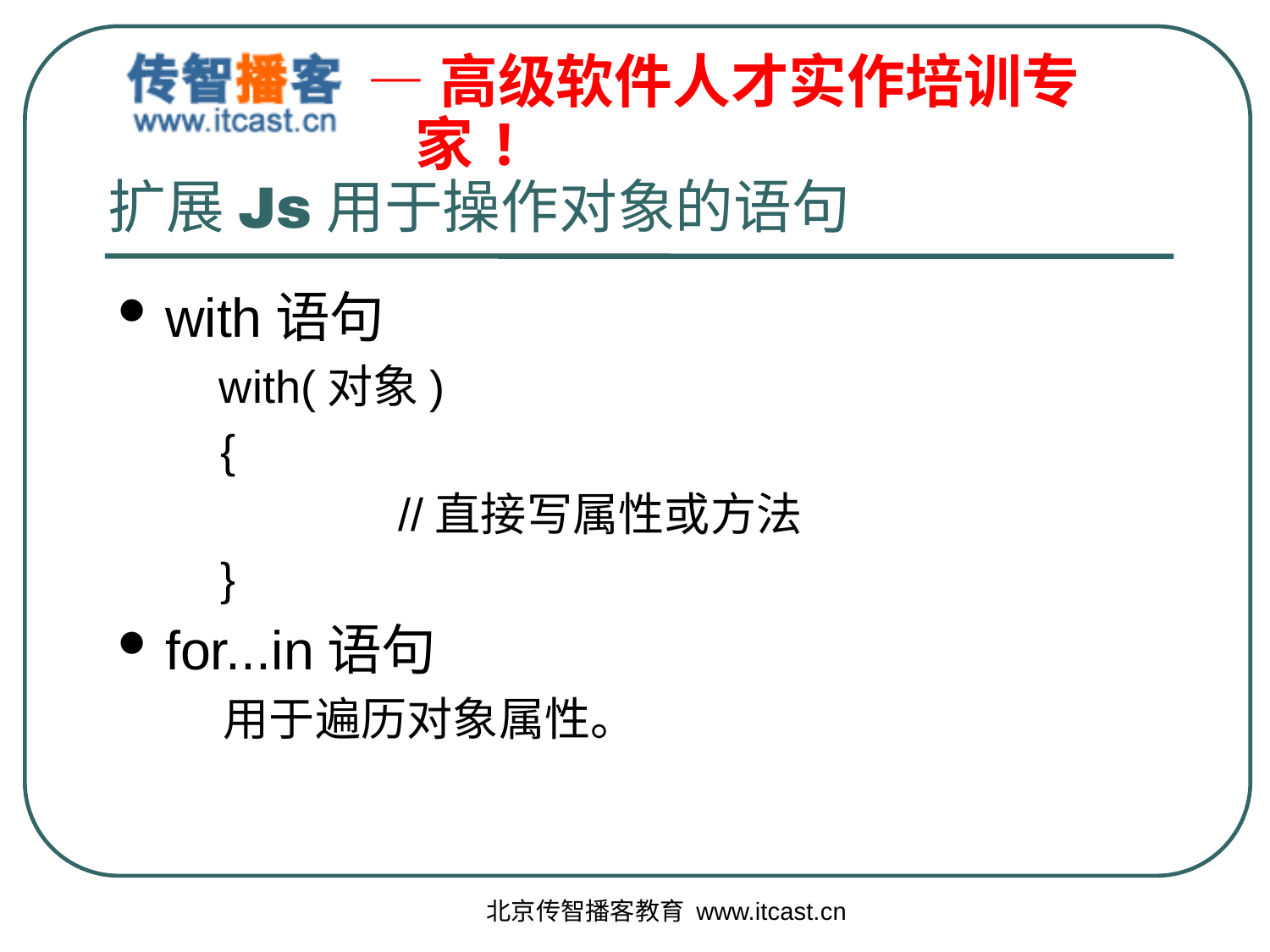

# 扩展Js用于操作对象的语句
with语句
   with(对象)
	{
		    //直接写属性或方法
	}
for...in语句
   用于遍历对象属性。

北京传智播客教育 www.itcast.cn